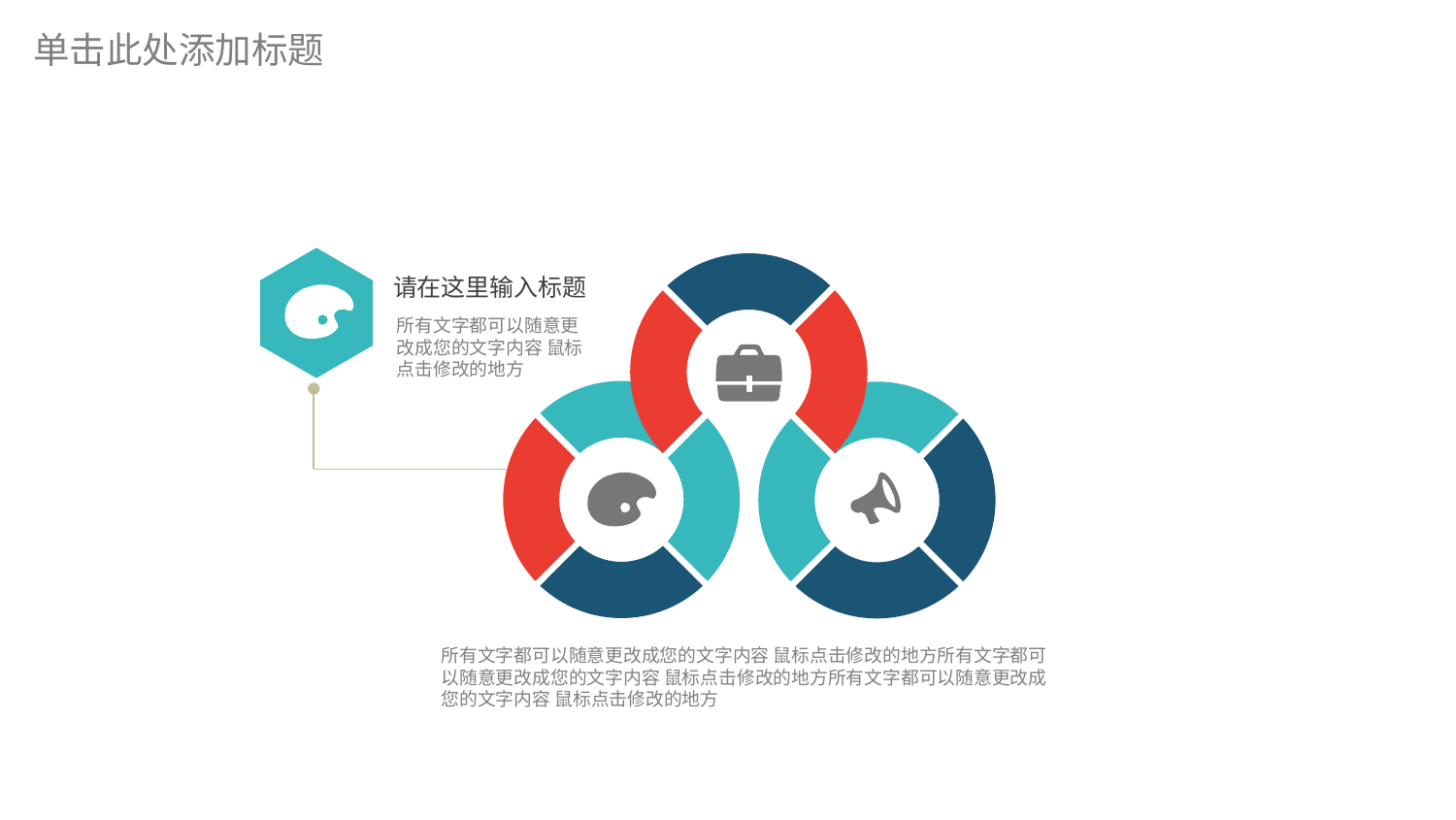

请在这里输入标题

所有文字都可以随意更改成您的文字内容 鼠标点击修改的地方
所有文字都可以随意更改成您的文字内容 鼠标点击修改的地方所有文字都可以随意更改成您的文字内容 鼠标点击修改的地方所有文字都可以随意更改成您的文字内容 鼠标点击修改的地方